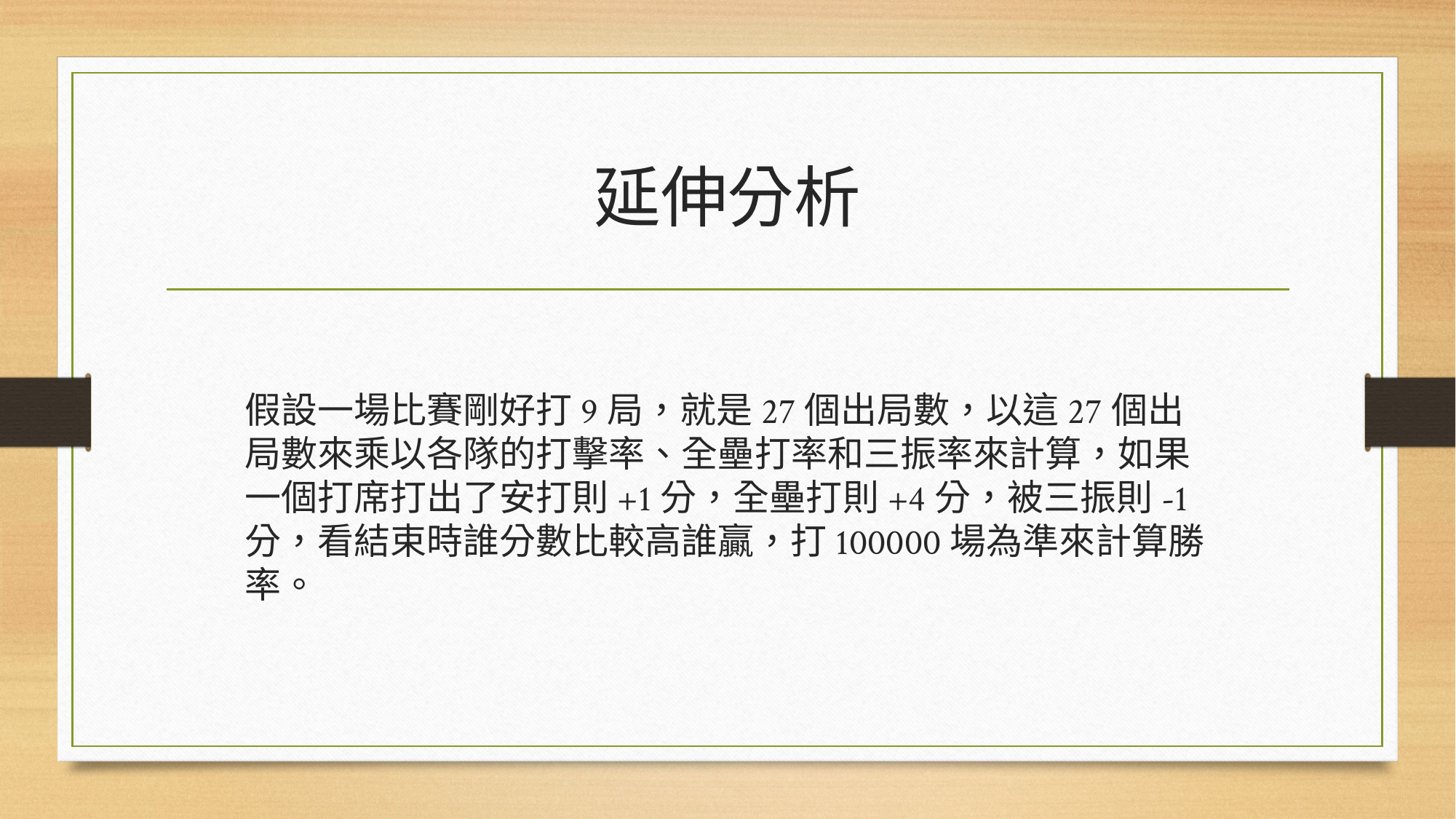

# 延伸分析
假設一場比賽剛好打9局，就是27個出局數，以這27個出局數來乘以各隊的打擊率、全壘打率和三振率來計算，如果一個打席打出了安打則+1分，全壘打則+4分，被三振則-1分，看結束時誰分數比較高誰贏，打100000場為準來計算勝率。